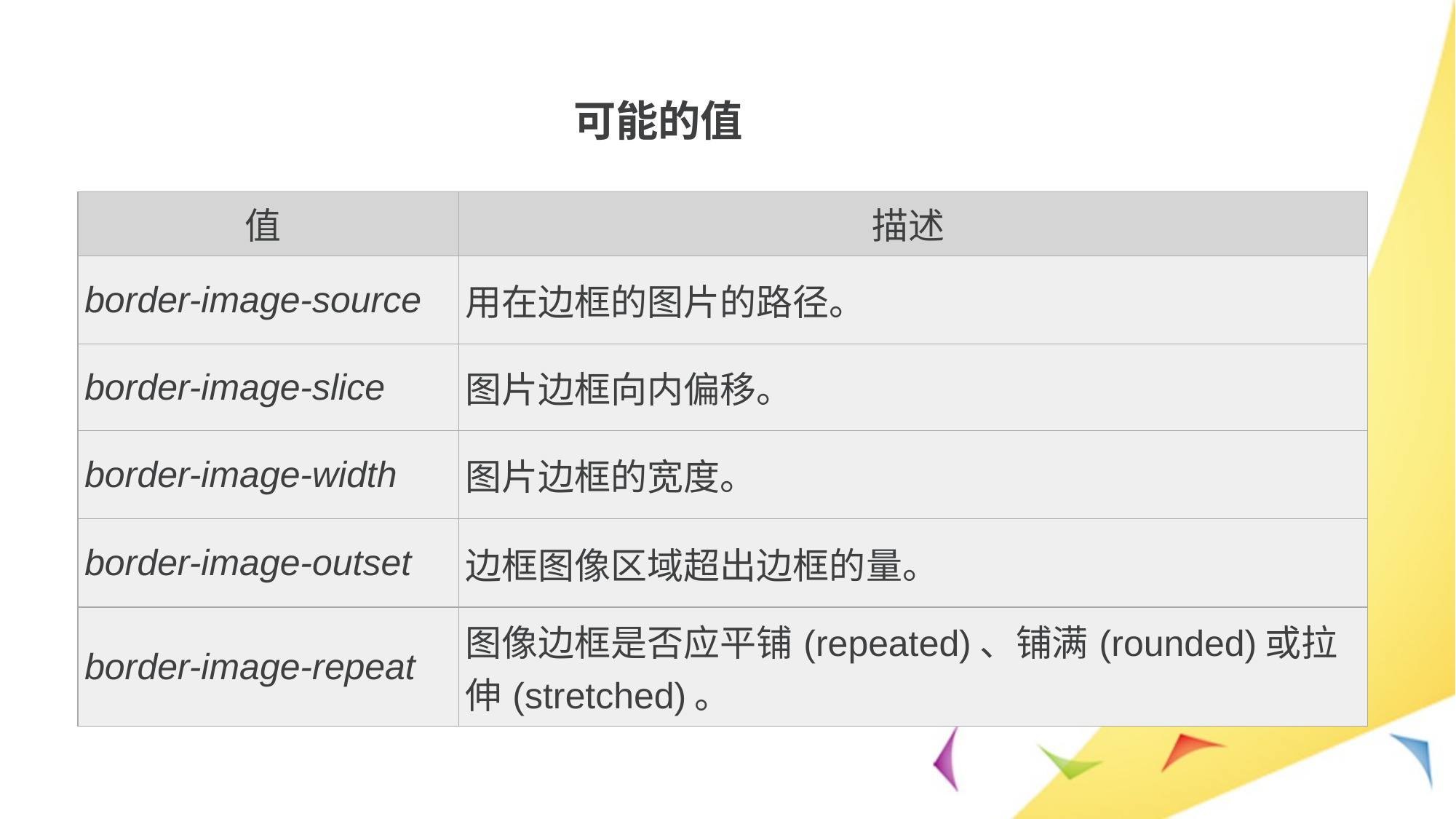

可能的值
| 值 | 描述 |
| --- | --- |
| border-image-source | 用在边框的图片的路径。 |
| border-image-slice | 图片边框向内偏移。 |
| border-image-width | 图片边框的宽度。 |
| border-image-outset | 边框图像区域超出边框的量。 |
| border-image-repeat | 图像边框是否应平铺(repeated)、铺满(rounded)或拉伸(stretched)。 |